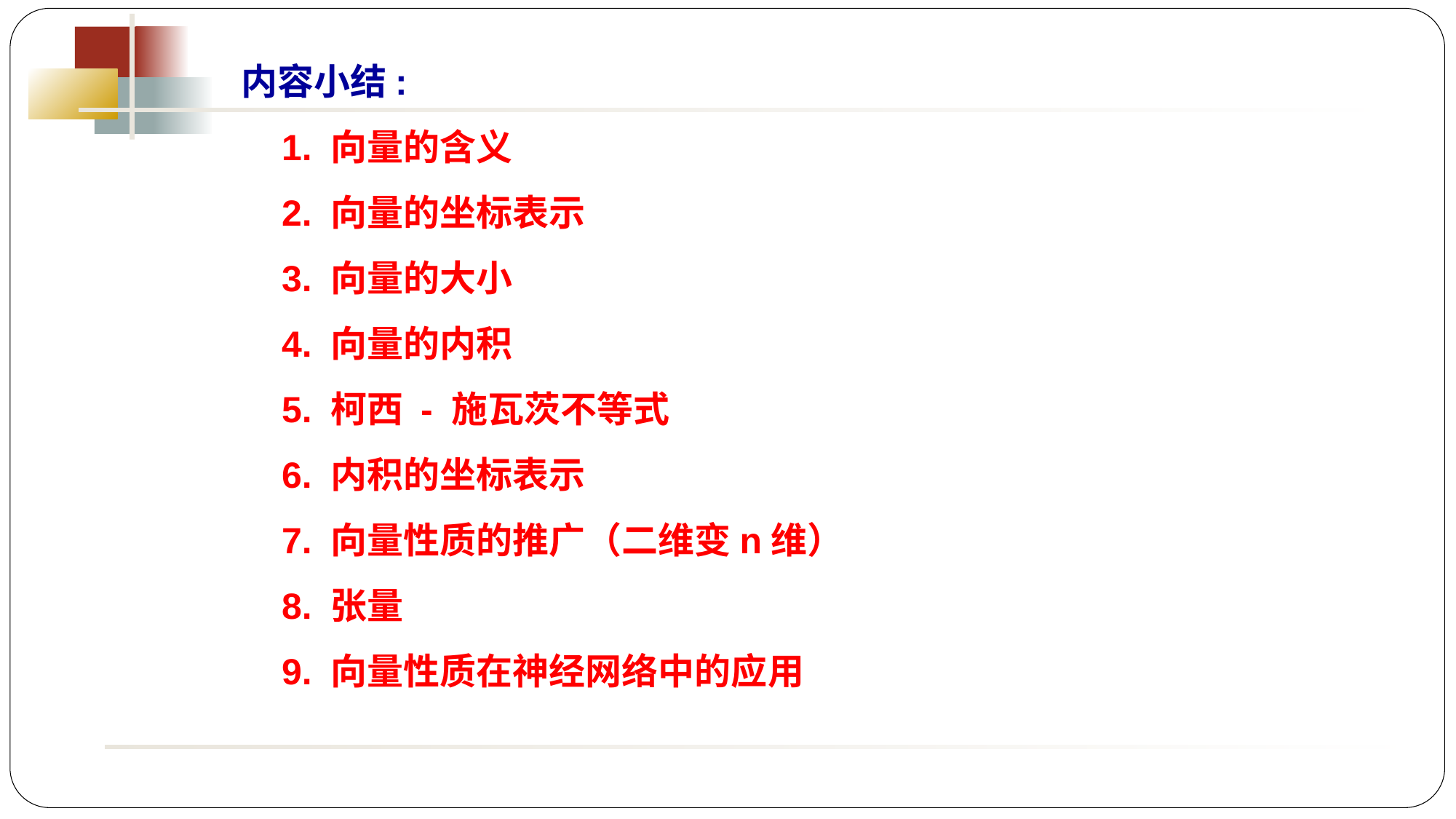

内容小结:
    1. 向量的含义
    2. 向量的坐标表示
    3. 向量的大小
    4. 向量的内积
    5. 柯西 - 施瓦茨不等式
    6. 内积的坐标表示
    7. 向量性质的推广（二维变n维）
    8. 张量
    9. 向量性质在神经网络中的应用